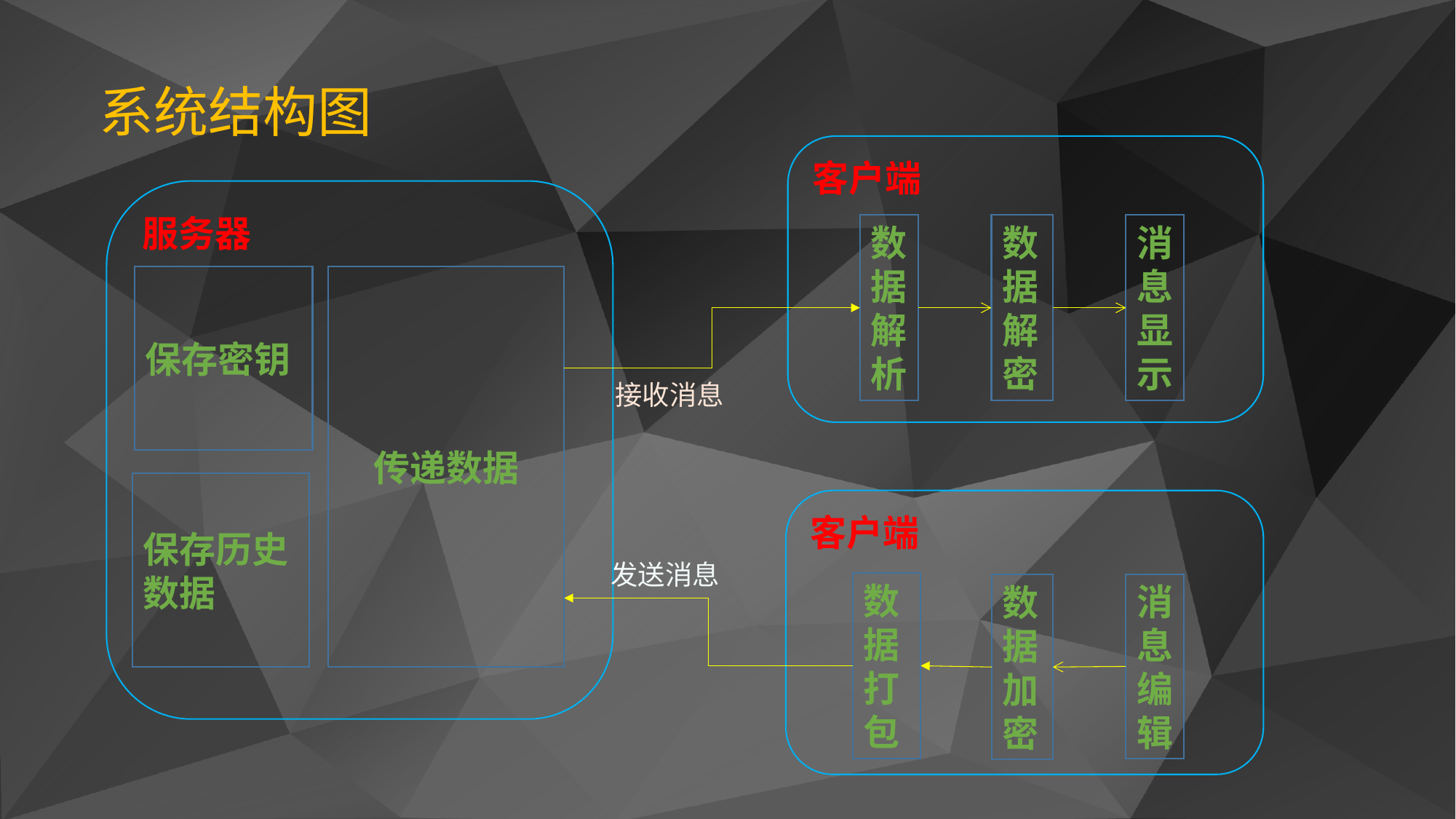

# 系统结构图
客户端
服务器
数据解析
数据解密
消息显示
保存密钥
传递数据
接收消息
保存历史数据
客户端
发送消息
数据打包
数据加密
消息编辑